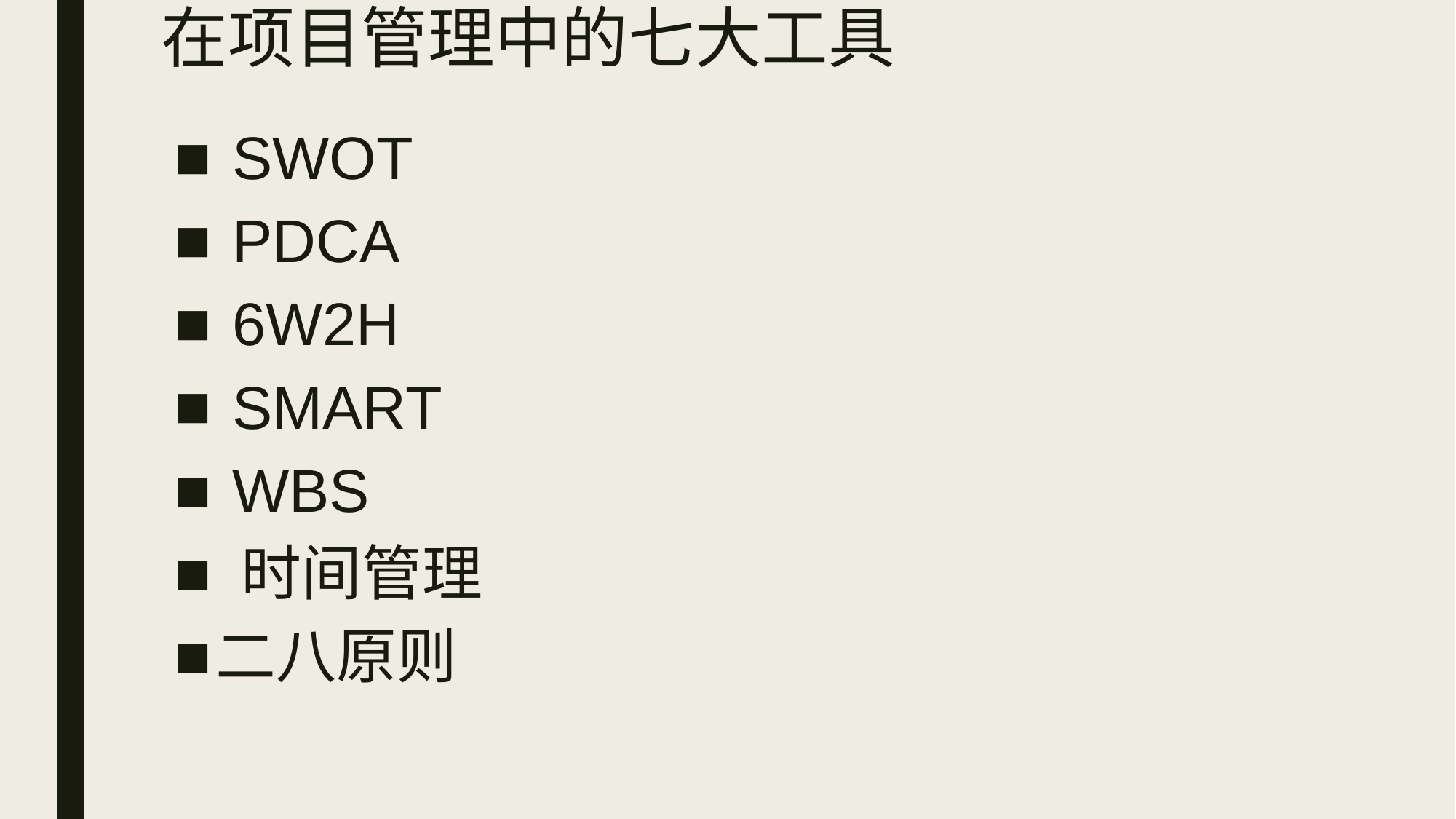

# 在项目管理中的七大工具
 SWOT
 PDCA
 6W2H
 SMART
 WBS
 时间管理
二八原则